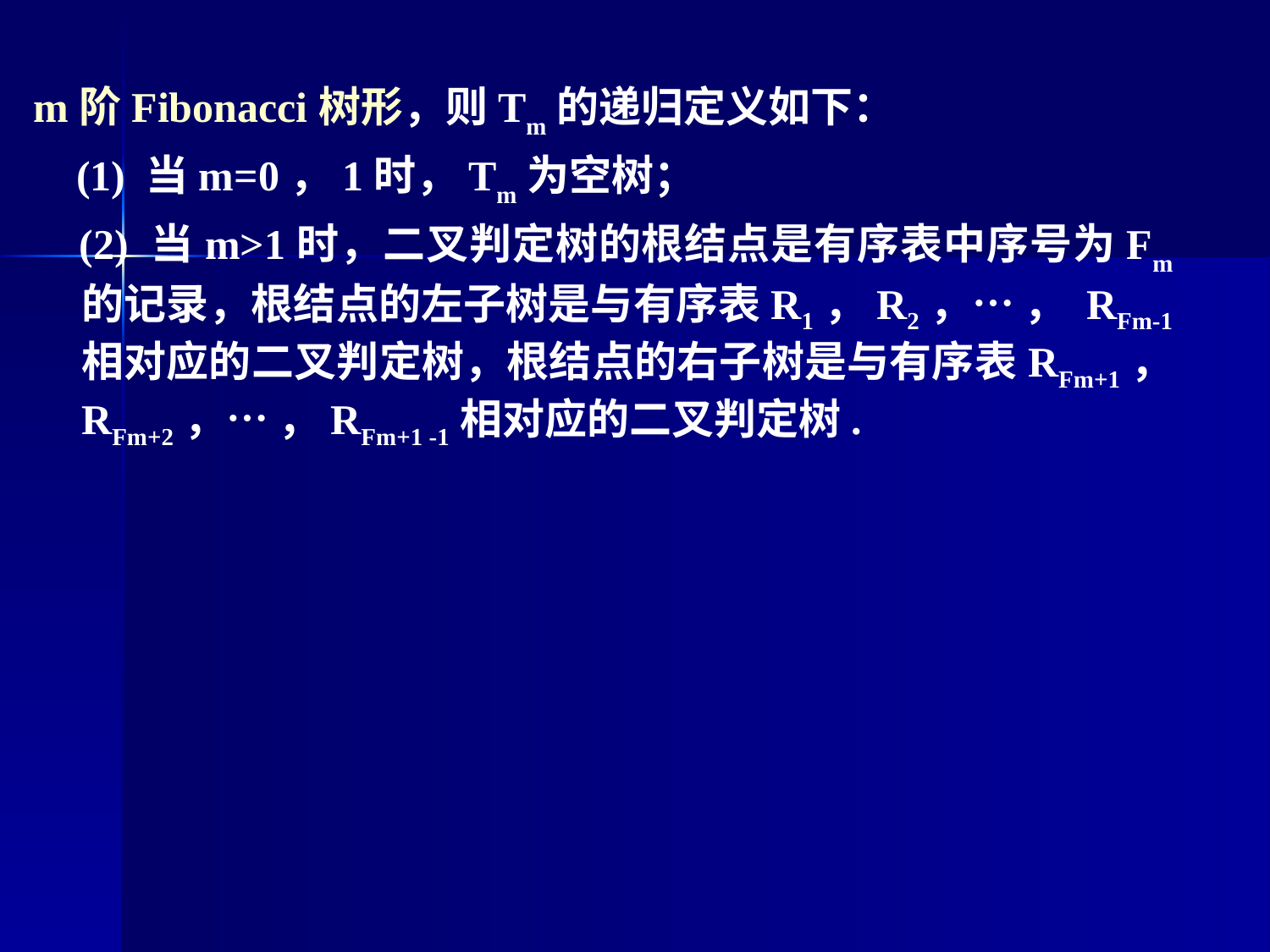

m阶Fibonacci树形，则Tm的递归定义如下：
    (1) 当m=0，1时，Tm为空树；
    (2) 当m>1时，二叉判定树的根结点是有序表中序号为Fm的记录，根结点的左子树是与有序表R1，R2，… ， RFm-1相对应的二叉判定树，根结点的右子树是与有序表RFm+1，RFm+2，… ，RFm+1 -1相对应的二叉判定树.